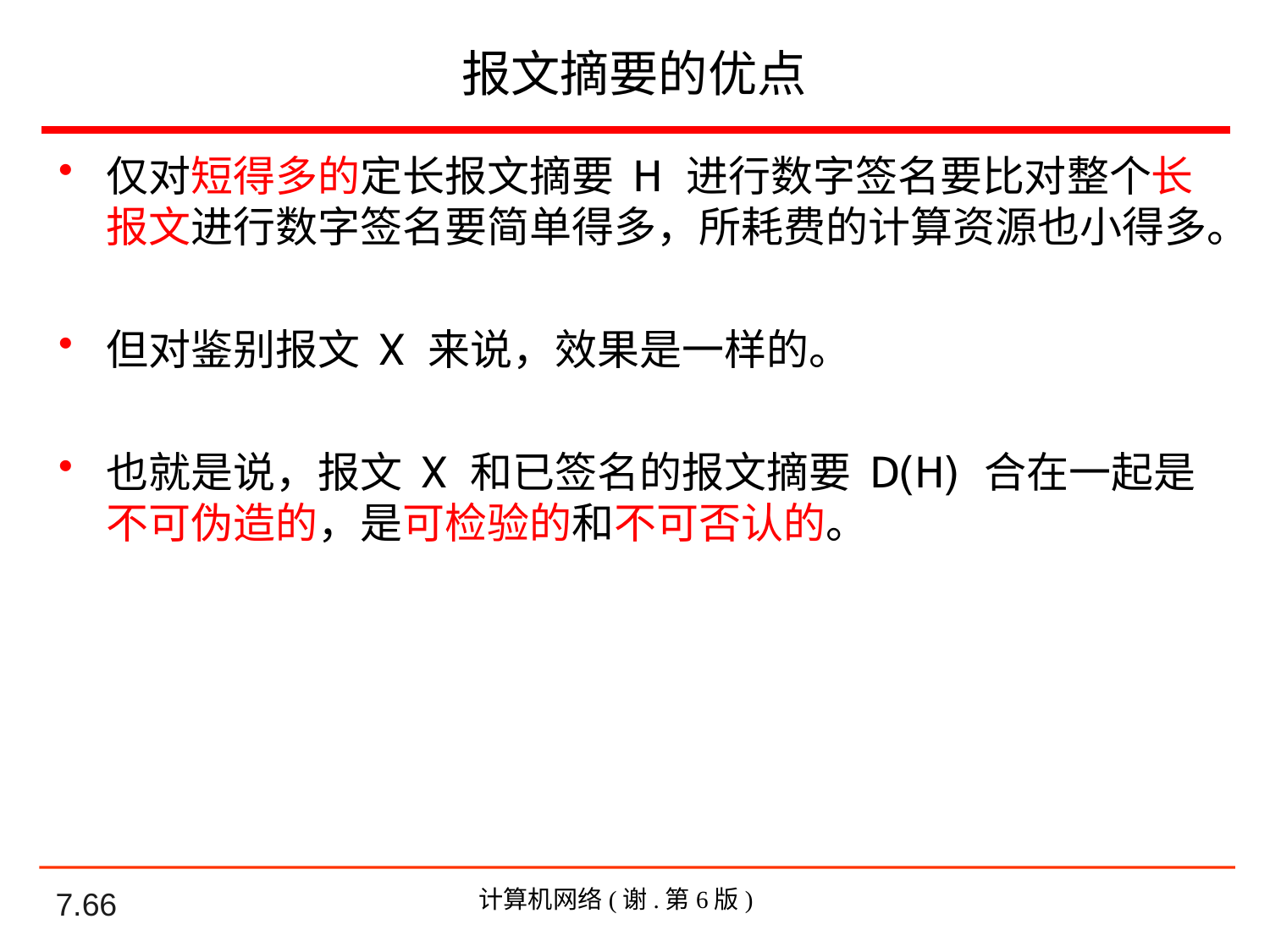

# 报文摘要的优点
仅对短得多的定长报文摘要 H 进行数字签名要比对整个长报文进行数字签名要简单得多，所耗费的计算资源也小得多。

但对鉴别报文 X 来说，效果是一样的。

也就是说，报文 X 和已签名的报文摘要 D(H) 合在一起是不可伪造的，是可检验的和不可否认的。